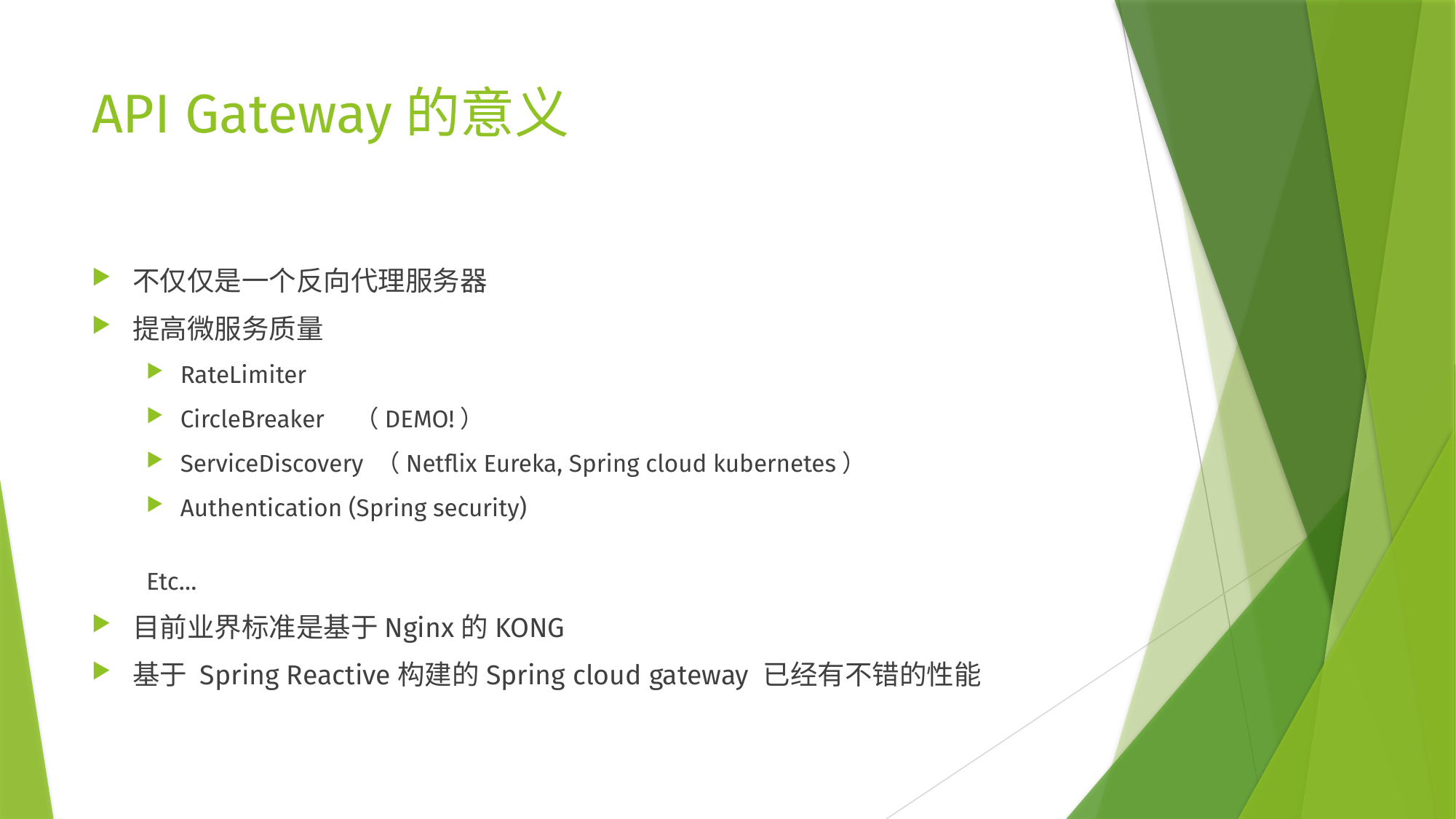

# API Gateway的意义
不仅仅是一个反向代理服务器
提高微服务质量
RateLimiter
CircleBreaker　（DEMO!）
ServiceDiscovery （Netflix Eureka, Spring cloud kubernetes）
Authentication (Spring security)
Etc…
目前业界标准是基于Nginx的KONG
基于 Spring Reactive构建的Spring cloud gateway 已经有不错的性能